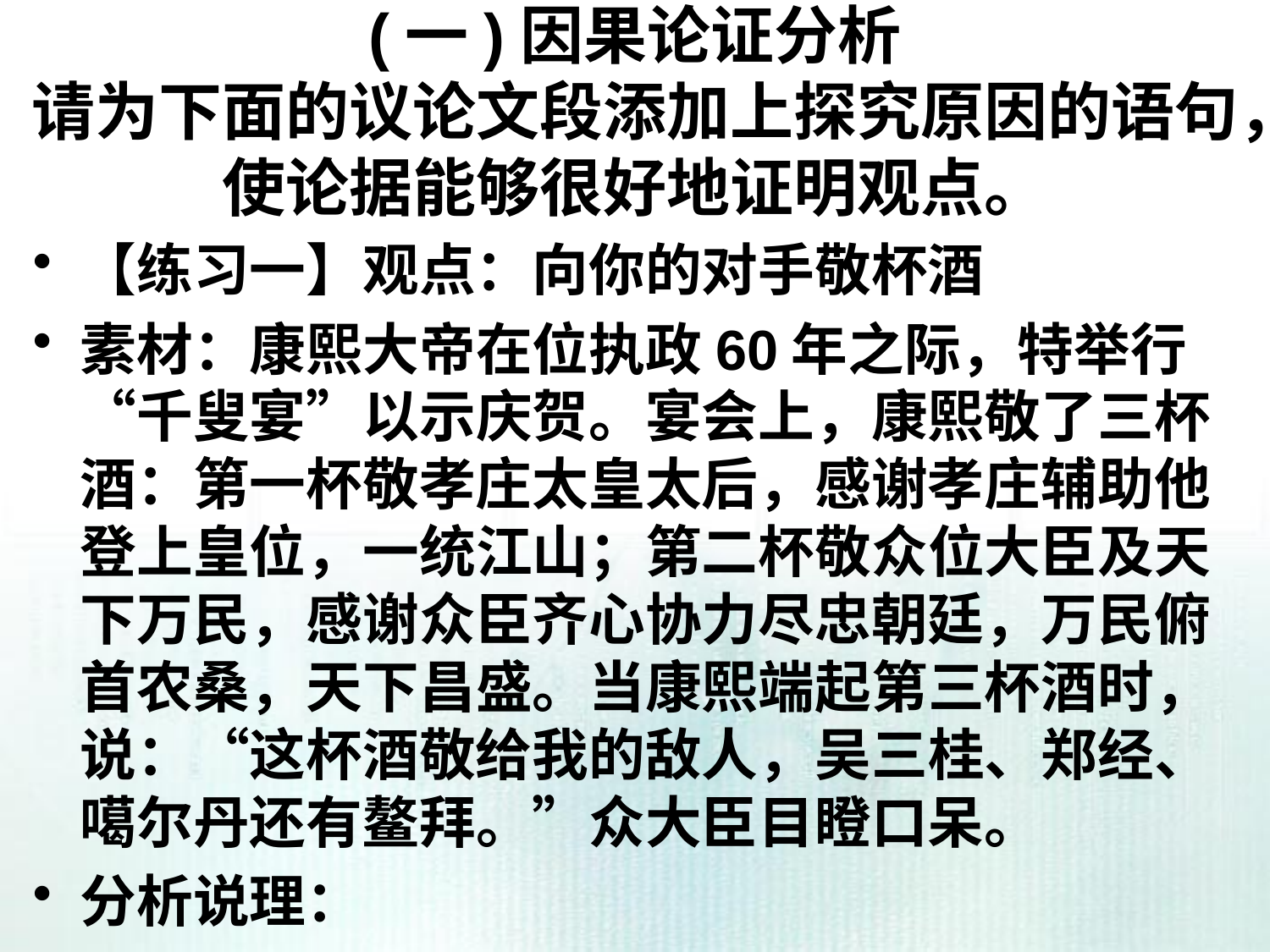

# (一)因果论证分析 请为下面的议论文段添加上探究原因的语句，使论据能够很好地证明观点。
【练习一】观点：向你的对手敬杯酒
素材：康熙大帝在位执政60年之际，特举行“千叟宴”以示庆贺。宴会上，康熙敬了三杯酒：第一杯敬孝庄太皇太后，感谢孝庄辅助他登上皇位，一统江山；第二杯敬众位大臣及天下万民，感谢众臣齐心协力尽忠朝廷，万民俯首农桑，天下昌盛。当康熙端起第三杯酒时，说：“这杯酒敬给我的敌人，吴三桂、郑经、噶尔丹还有鳌拜。”众大臣目瞪口呆。
分析说理：